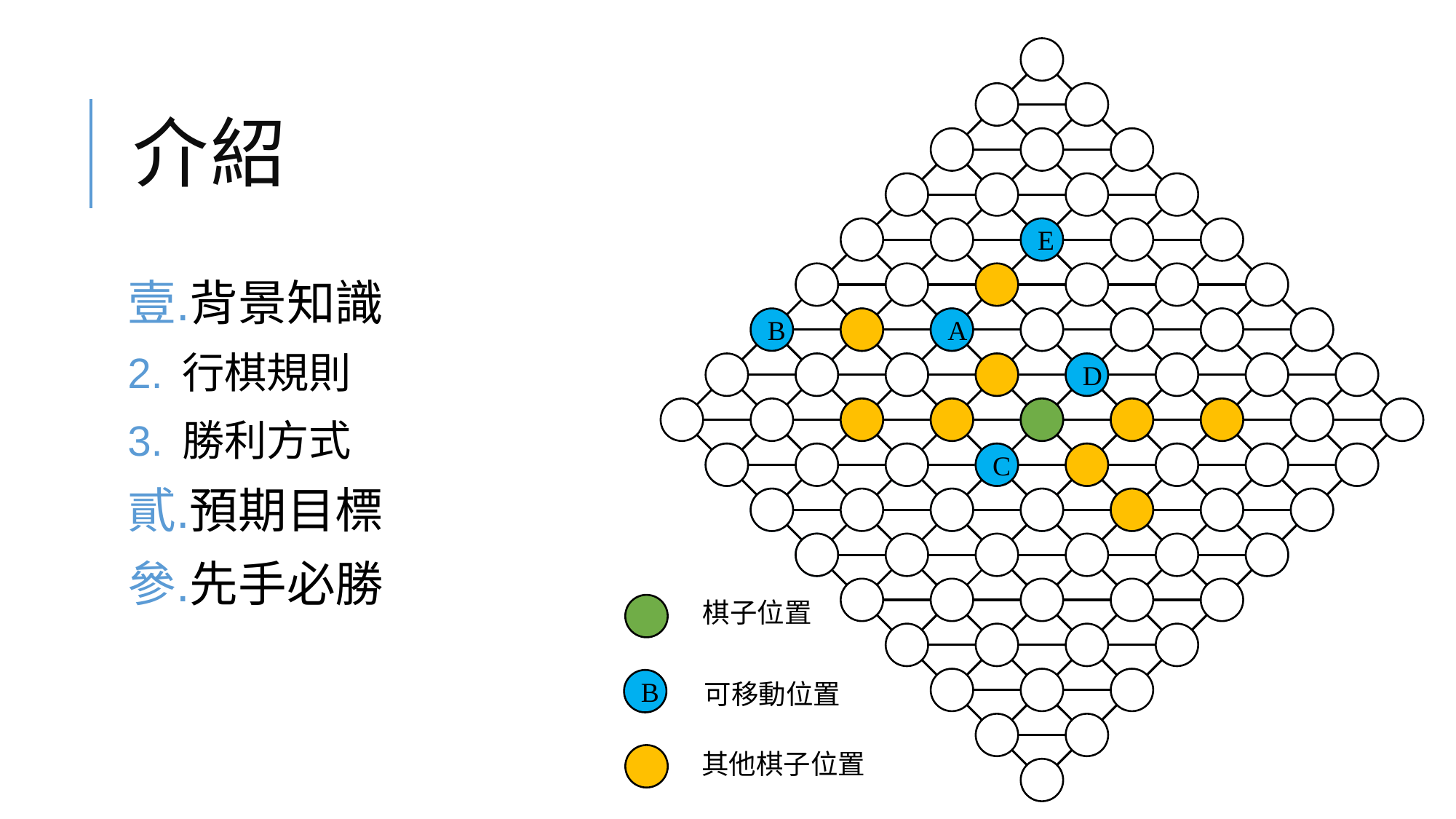

# 介紹

B

E

A

D

C

棋子位置

B
可移動位置
其他棋子位置

背景知識
行棋規則
勝利方式
預期目標
先手必勝